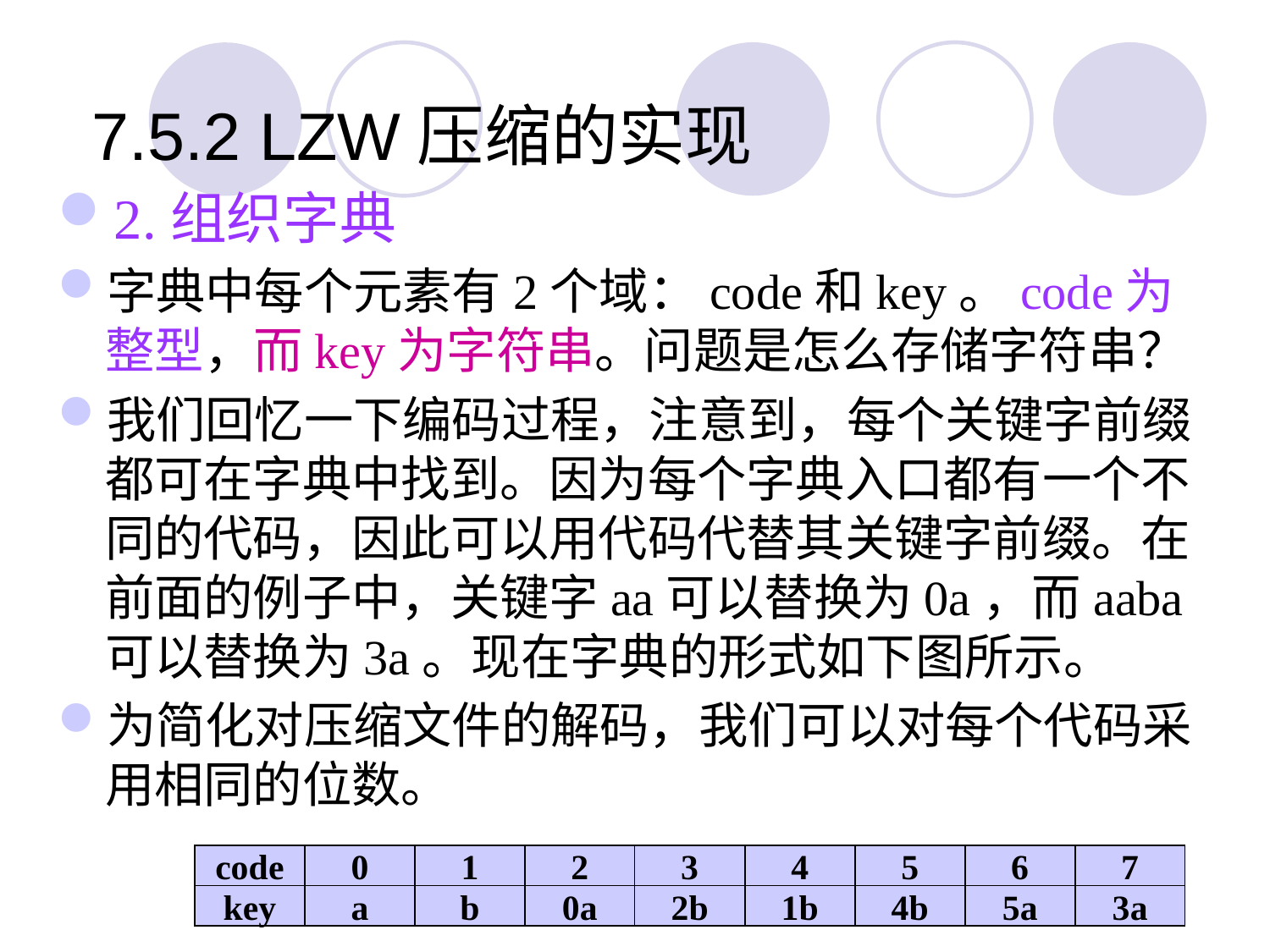

7.5.2 LZW压缩的实现
91

2.组织字典
字典中每个元素有2个域：code和key。code为整型，而key为字符串。问题是怎么存储字符串？
我们回忆一下编码过程，注意到，每个关键字前缀都可在字典中找到。因为每个字典入口都有一个不同的代码，因此可以用代码代替其关键字前缀。在前面的例子中，关键字aa可以替换为0a，而aaba可以替换为3a。现在字典的形式如下图所示。
为简化对压缩文件的解码，我们可以对每个代码采用相同的位数。
code
0
1
2
3
4
5
6
7
key
a
b
0a
2b
1b
4b
5a
3a